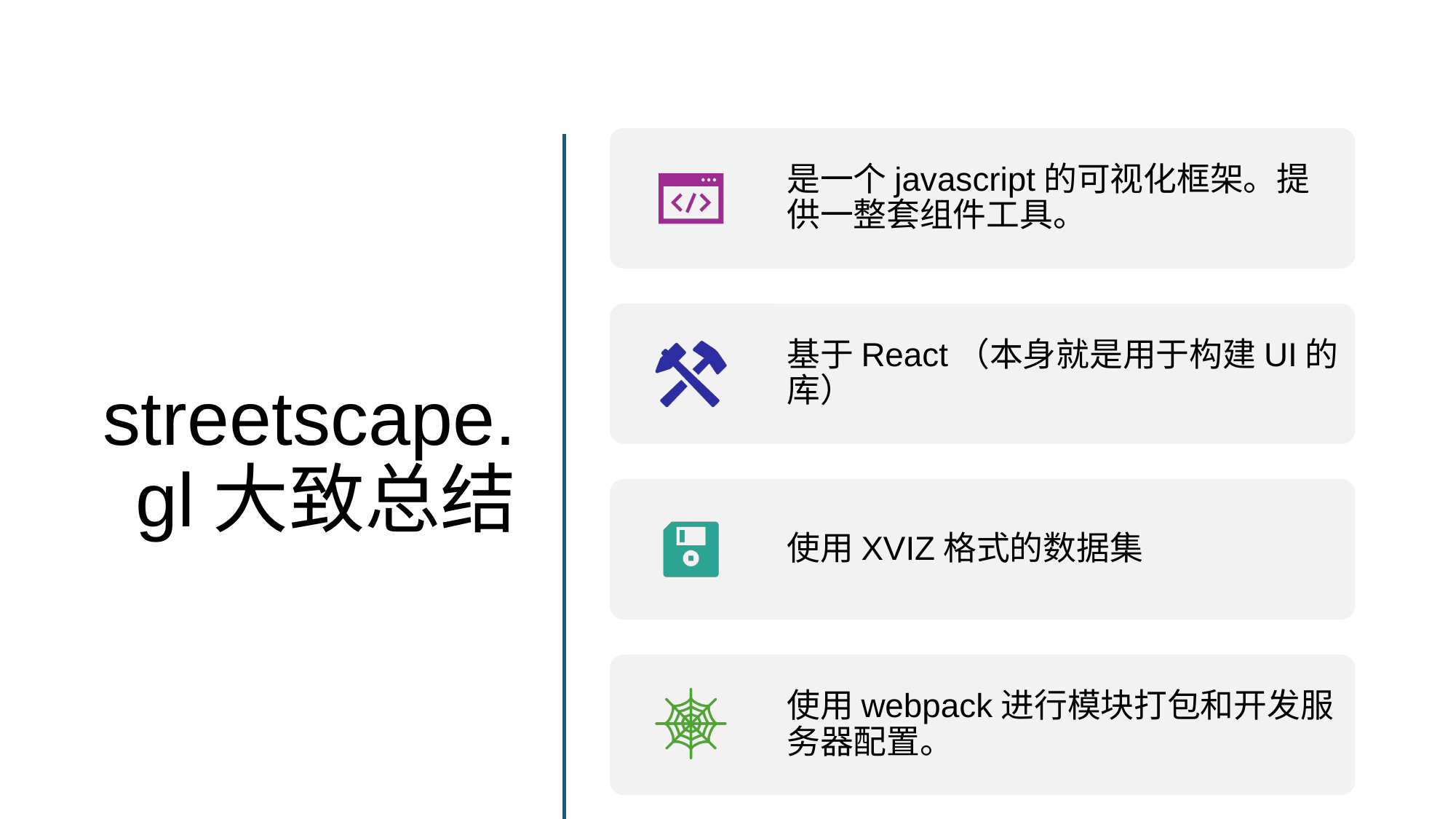

# streetscape.gl大致总结
是一个javascript的可视化框架。提供一整套组件工具。
基于React（本身就是用于构建UI的库）
使用XVIZ格式的数据集
使用webpack进行模块打包和开发服务器配置。